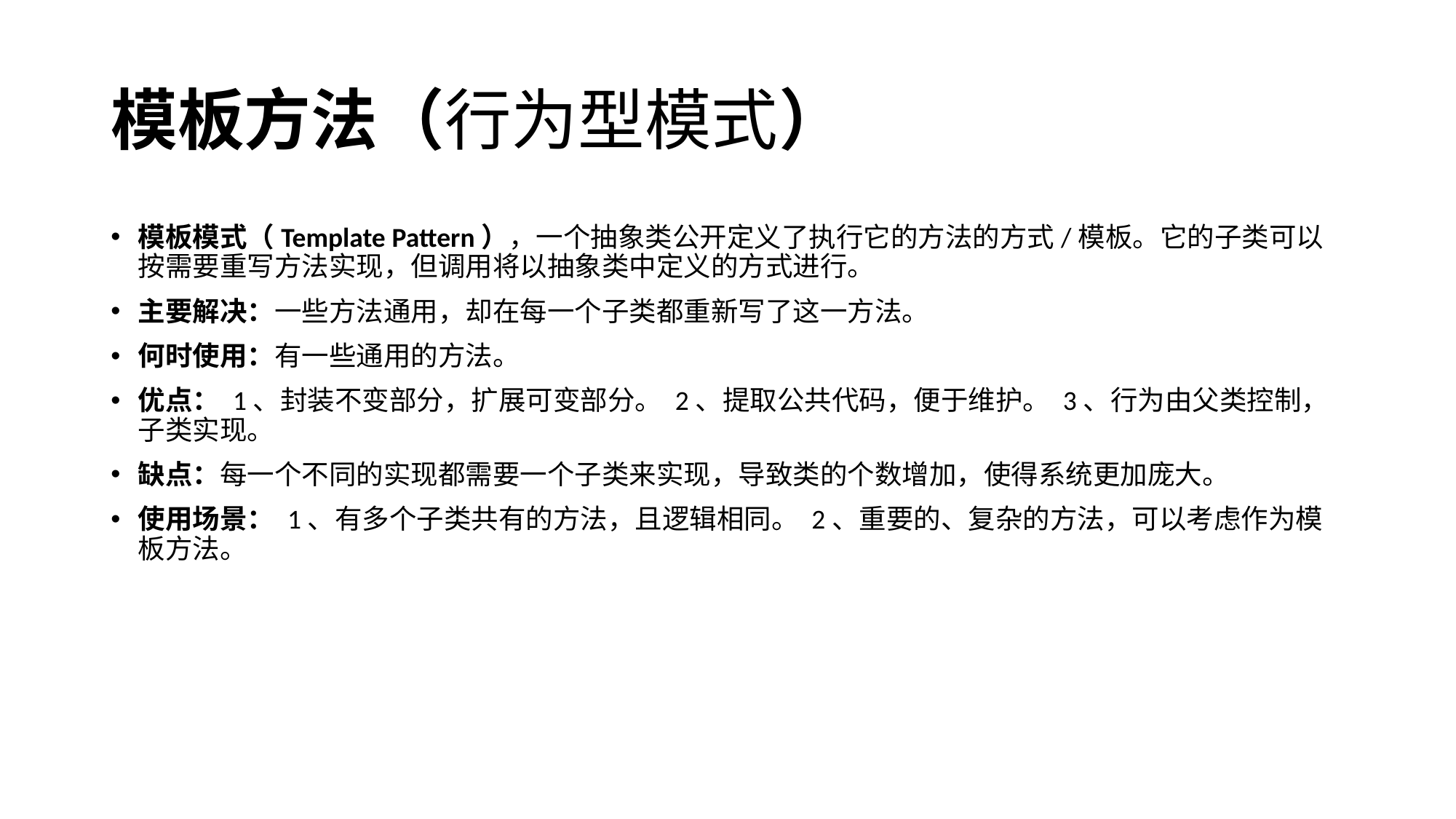

# 模板方法（行为型模式）
模板模式（Template Pattern），一个抽象类公开定义了执行它的方法的方式/模板。它的子类可以按需要重写方法实现，但调用将以抽象类中定义的方式进行。
主要解决：一些方法通用，却在每一个子类都重新写了这一方法。
何时使用：有一些通用的方法。
优点： 1、封装不变部分，扩展可变部分。 2、提取公共代码，便于维护。 3、行为由父类控制，子类实现。
缺点：每一个不同的实现都需要一个子类来实现，导致类的个数增加，使得系统更加庞大。
使用场景： 1、有多个子类共有的方法，且逻辑相同。 2、重要的、复杂的方法，可以考虑作为模板方法。